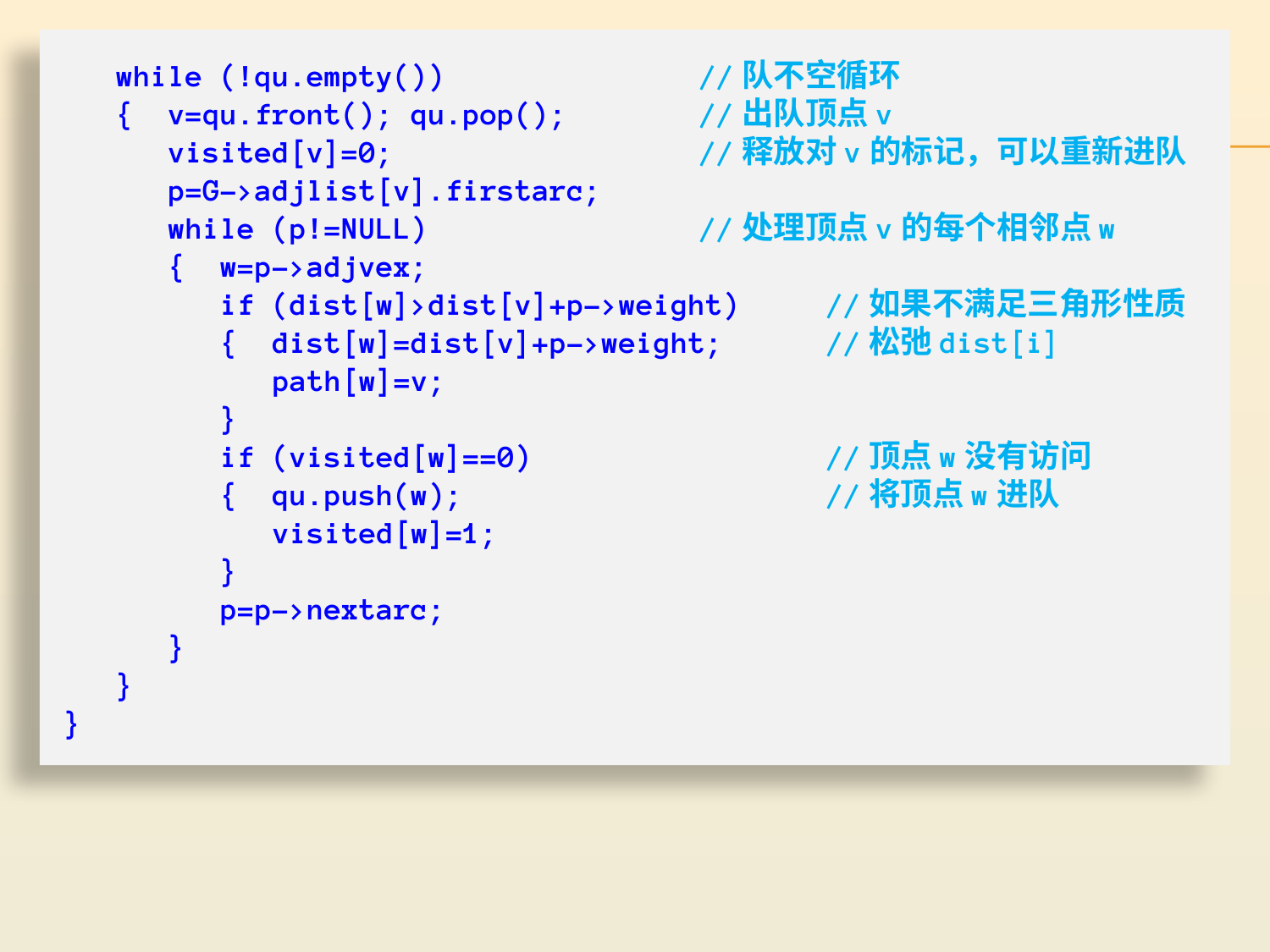

while (!qu.empty())		//队不空循环
   {  v=qu.front(); qu.pop();		//出队顶点v
      visited[v]=0;			//释放对v的标记，可以重新进队
      p=G->adjlist[v].firstarc;
      while (p!=NULL)			//处理顶点v的每个相邻点w
      {  w=p->adjvex;
         if (dist[w]>dist[v]+p->weight)	//如果不满足三角形性质
         {  dist[w]=dist[v]+p->weight;	//松弛dist[i]
            path[w]=v;
         }
         if (visited[w]==0)			//顶点w没有访问
         {  qu.push(w);			//将顶点w进队
            visited[w]=1;
         }
         p=p->nextarc;
      }
   }
}